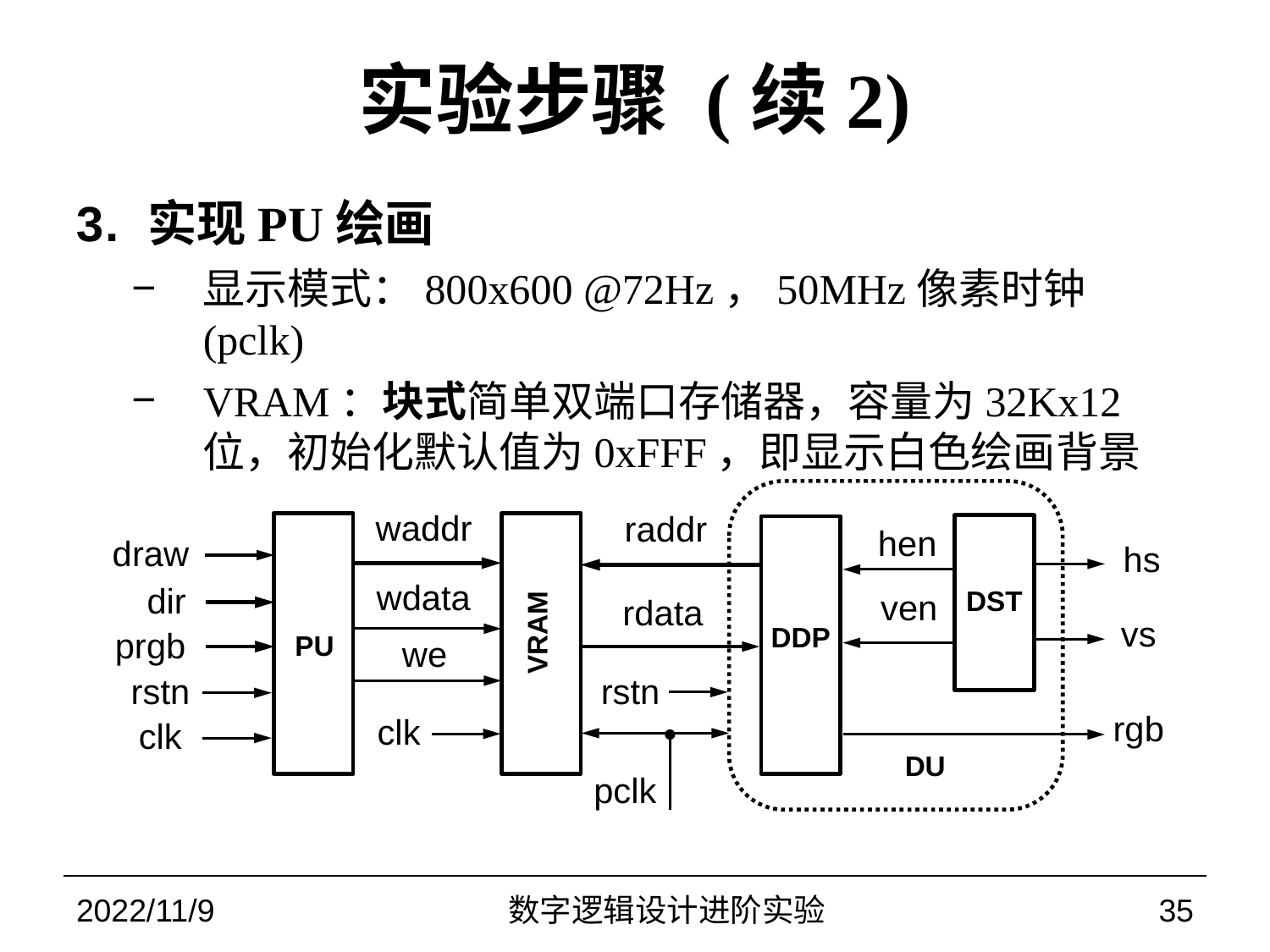

# 实验步骤 (续2)
实现PU绘画
显示模式：800x600 @72Hz，50MHz像素时钟(pclk)
VRAM：块式简单双端口存储器，容量为32Kx12位，初始化默认值为0xFFF，即显示白色绘画背景

waddr
raddr
rdata

hen

draw
hs
wdata
dir
DST
ven
VRAM
vs
DDP
PU
prgb
we
rstn
clk
rgb
clk
DU
pclk
rstn
2022/11/9
数字逻辑设计进阶实验
35